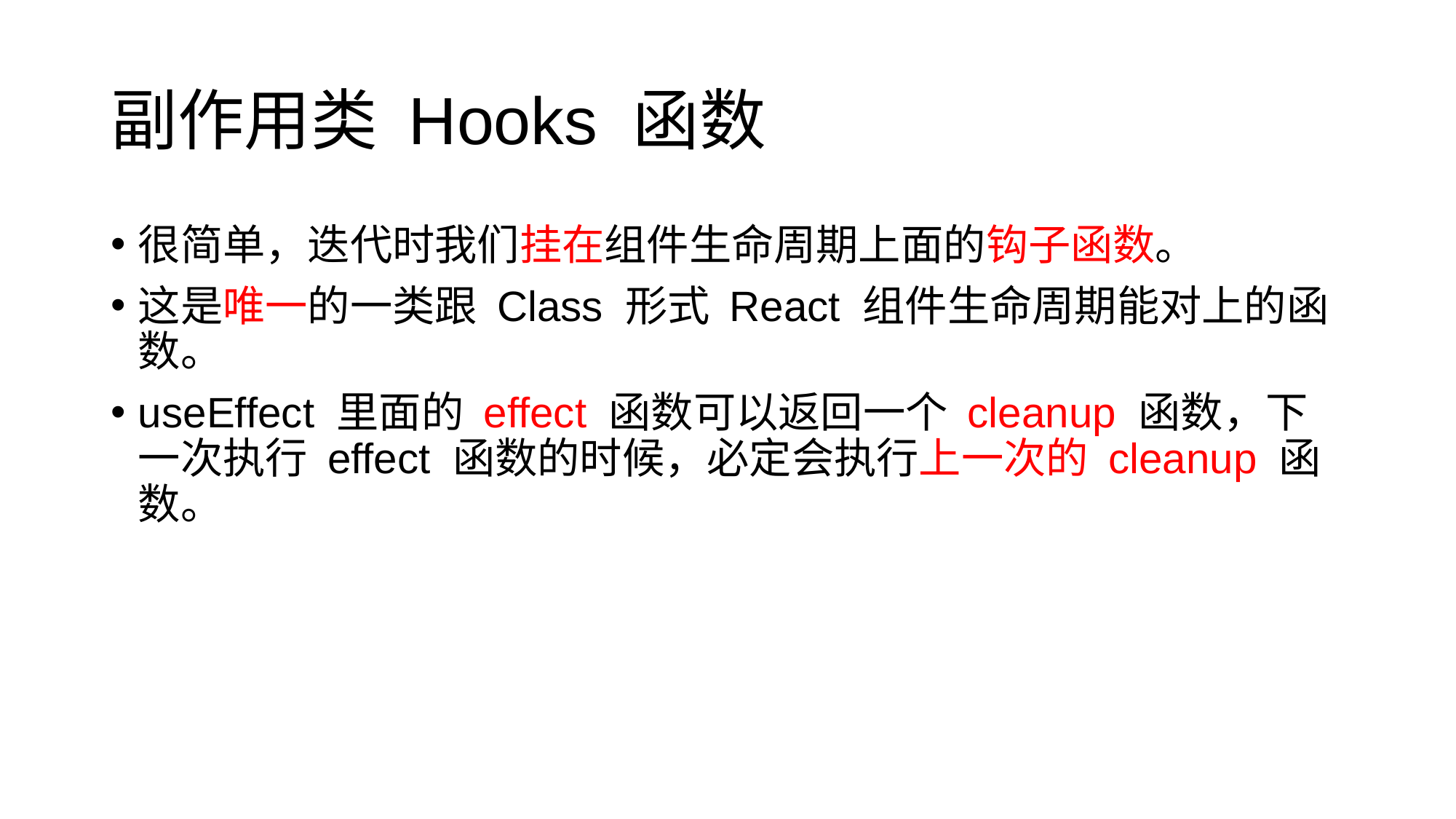

# 副作用类 Hooks 函数
很简单，迭代时我们挂在组件生命周期上面的钩子函数。
这是唯一的一类跟 Class 形式 React 组件生命周期能对上的函数。
useEffect 里面的 effect 函数可以返回一个 cleanup 函数，下一次执行 effect 函数的时候，必定会执行上一次的 cleanup 函数。